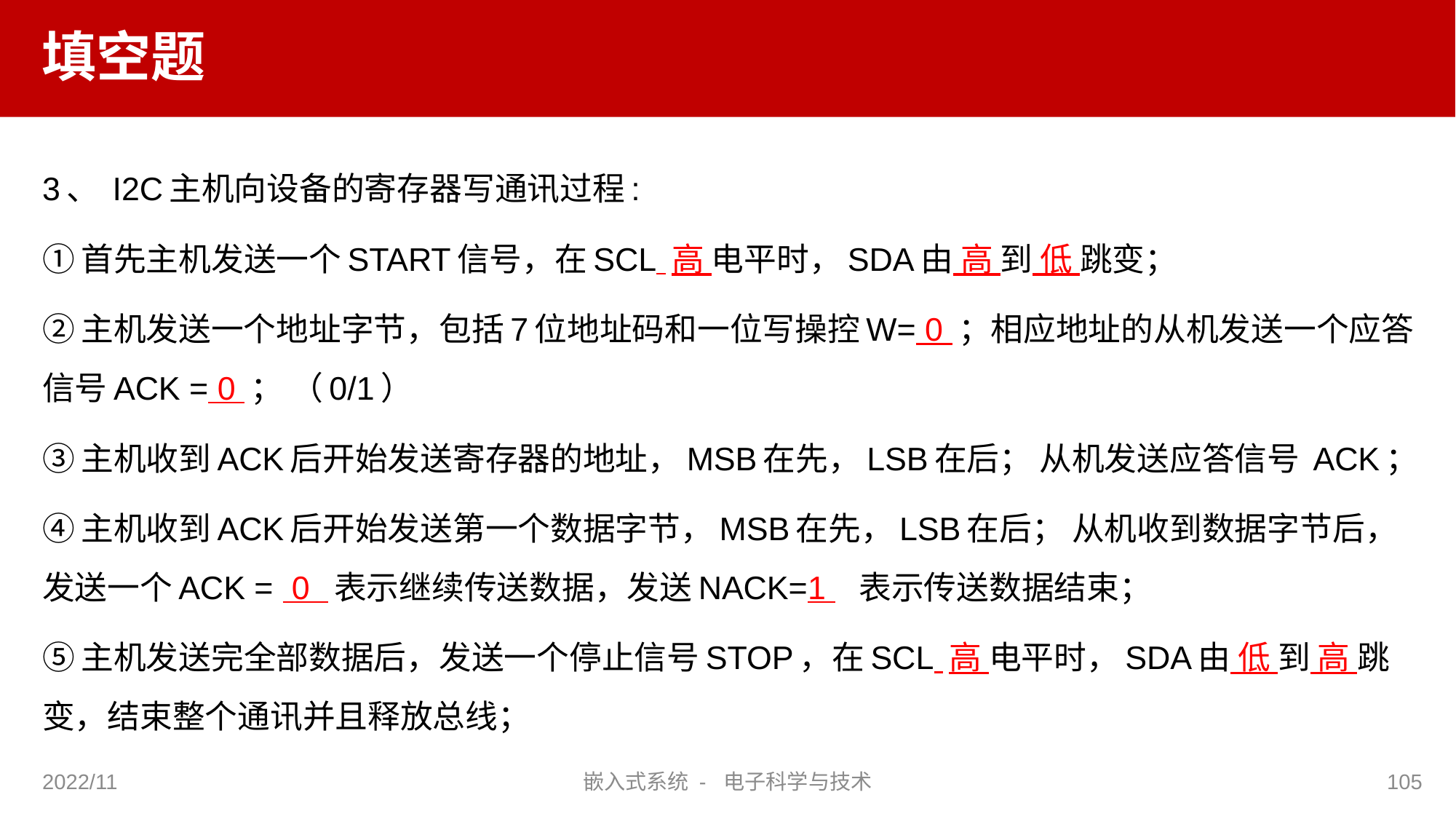

# 填空题
3、 I2C主机向设备的寄存器写通讯过程:
①首先主机发送一个START信号，在SCL 高 电平时，SDA由 高 到 低 跳变；
②主机发送一个地址字节，包括7位地址码和一位写操控W= 0 ；相应地址的从机发送一个应答信号ACK = 0 ； （0/1）
③主机收到ACK后开始发送寄存器的地址，MSB在先，LSB在后； 从机发送应答信号 ACK；
④主机收到ACK后开始发送第一个数据字节，MSB在先，LSB在后； 从机收到数据字节后，发送一个ACK =  0  表示继续传送数据，发送NACK=1   表示传送数据结束；
⑤主机发送完全部数据后，发送一个停止信号STOP，在SCL 高 电平时，SDA由 低 到 高 跳变，结束整个通讯并且释放总线；
2022/11
嵌入式系统 -  电子科学与技术
105